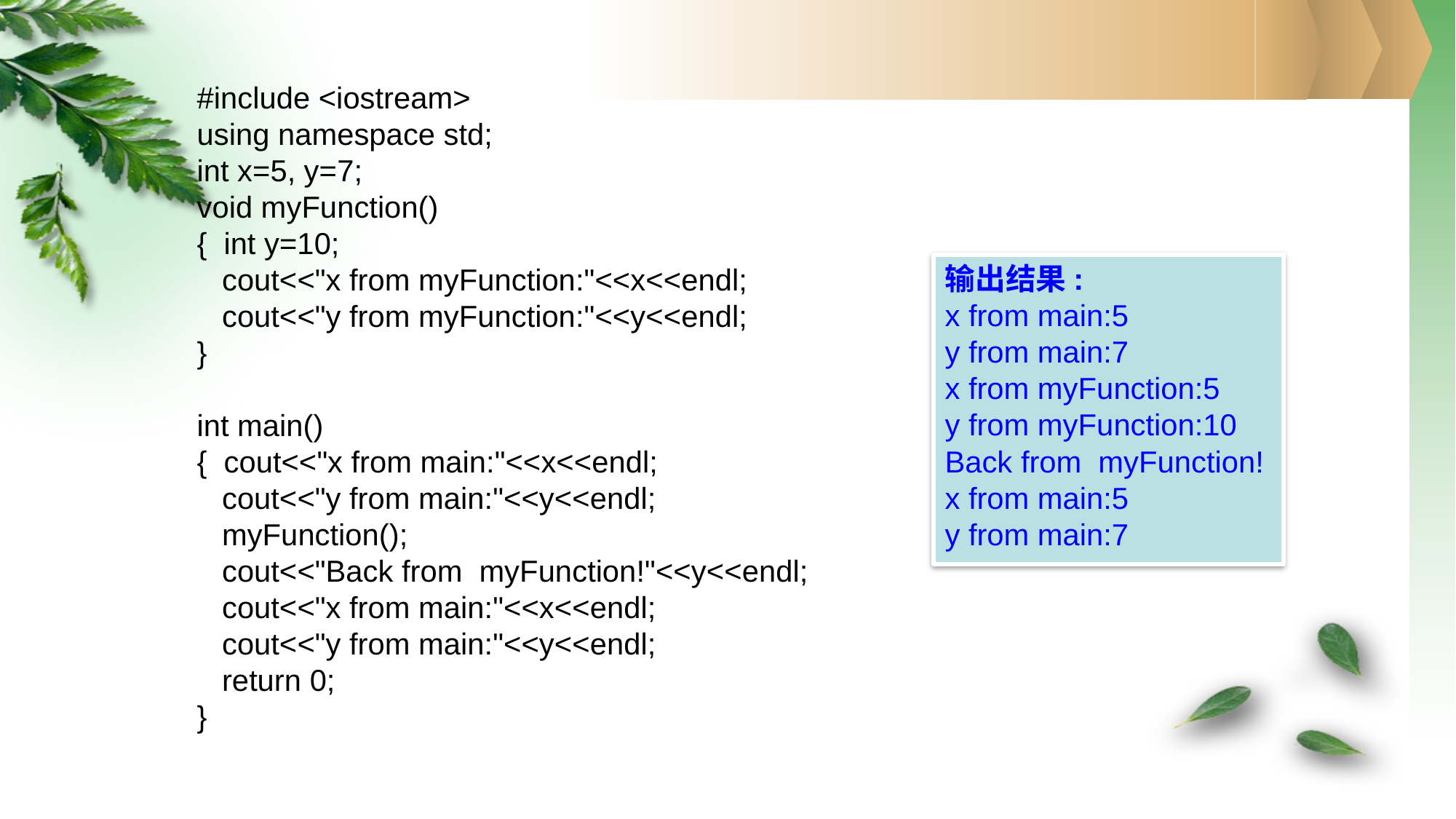

#include <iostream>
using namespace std;
int x=5, y=7;
void myFunction()
{  int y=10;
   cout<<"x from myFunction:"<<x<<endl;
   cout<<"y from myFunction:"<<y<<endl;
}

int main()
{  cout<<"x from main:"<<x<<endl;
   cout<<"y from main:"<<y<<endl;
   myFunction();
   cout<<"Back from  myFunction!"<<y<<endl;
   cout<<"x from main:"<<x<<endl;
   cout<<"y from main:"<<y<<endl;
   return 0;
}
输出结果:
x from main:5
y from main:7
x from myFunction:5
y from myFunction:10
Back from  myFunction!
x from main:5
y from main:7